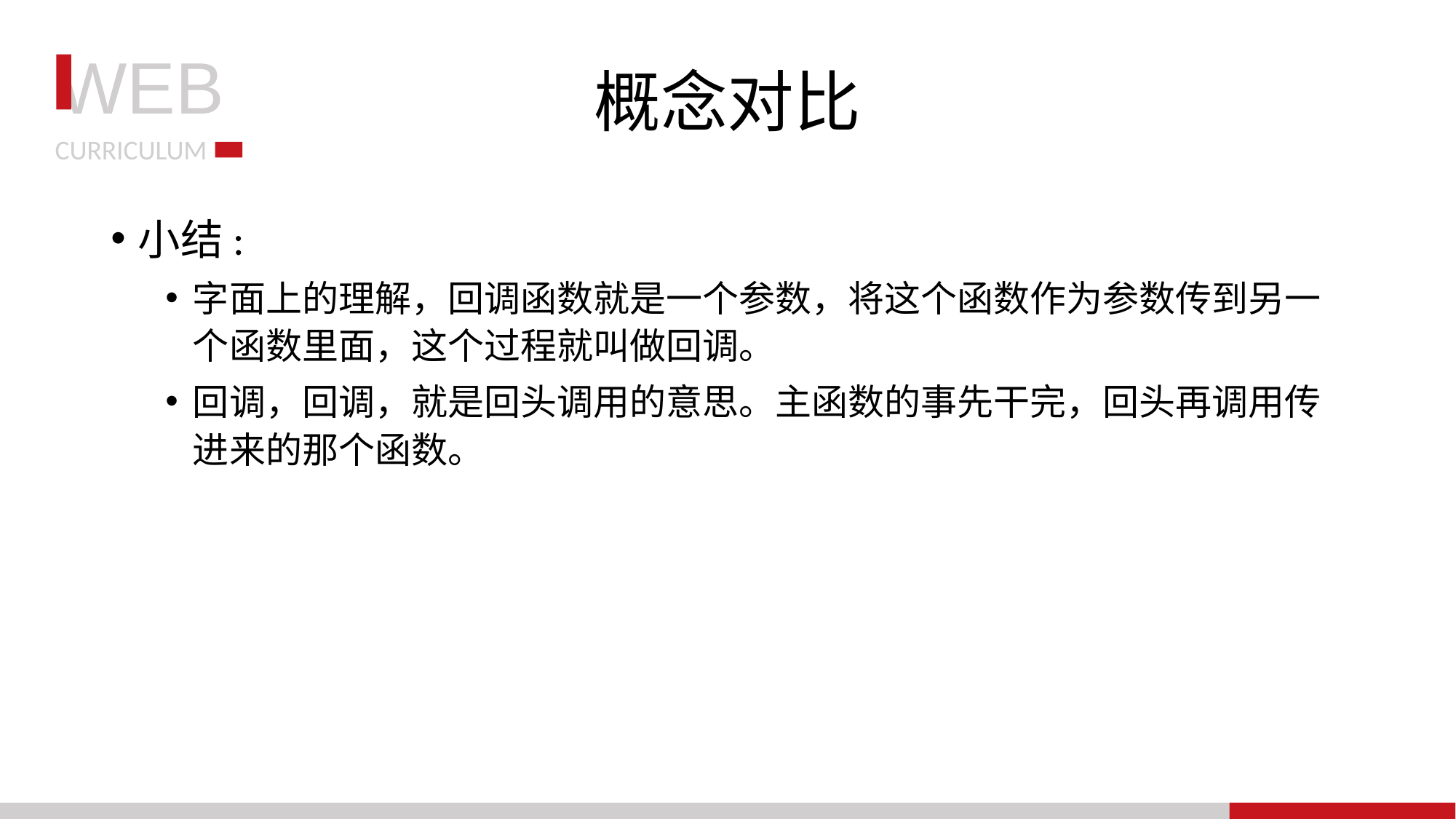

# 概念对比
小结:
字面上的理解，回调函数就是一个参数，将这个函数作为参数传到另一个函数里面，这个过程就叫做回调。
回调，回调，就是回头调用的意思。主函数的事先干完，回头再调用传进来的那个函数。